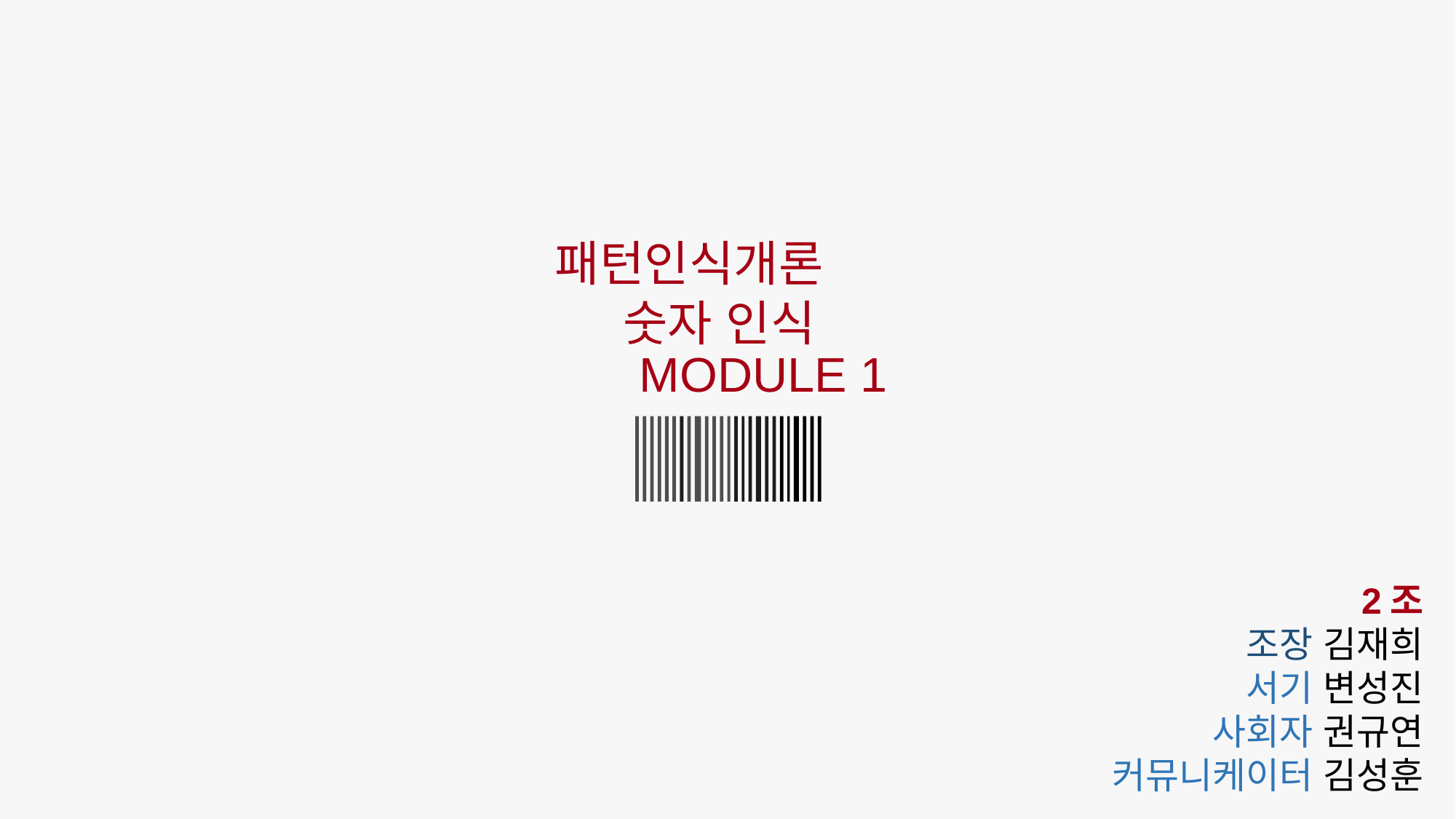

패턴인식개론
숫자 인식
MODULE 1

2조
조장 김재희
서기 변성진
사회자 권규연
커뮤니케이터 김성훈